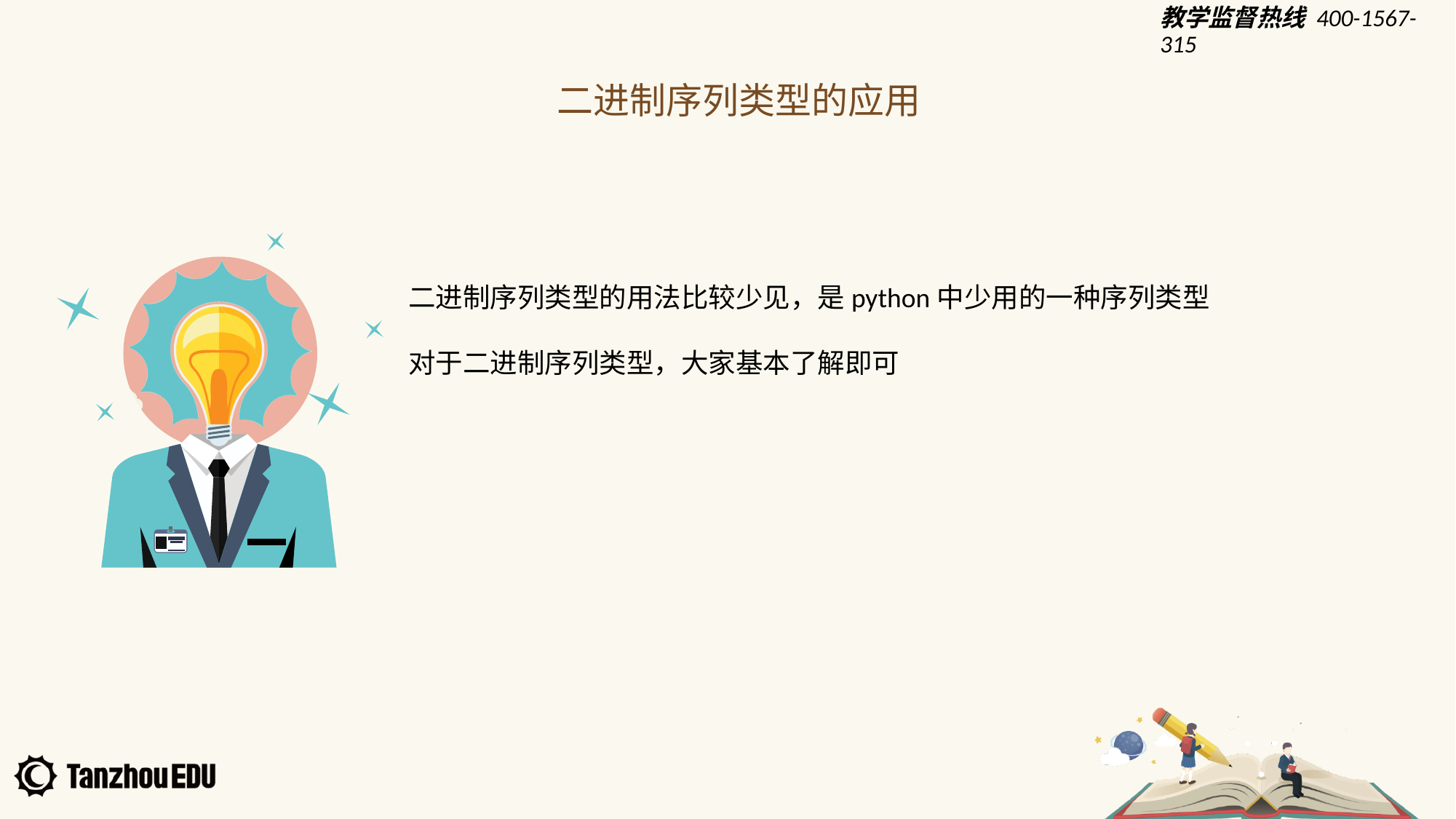

二进制序列类型的应用

二进制序列类型的用法比较少见，是python中少用的一种序列类型

对于二进制序列类型，大家基本了解即可